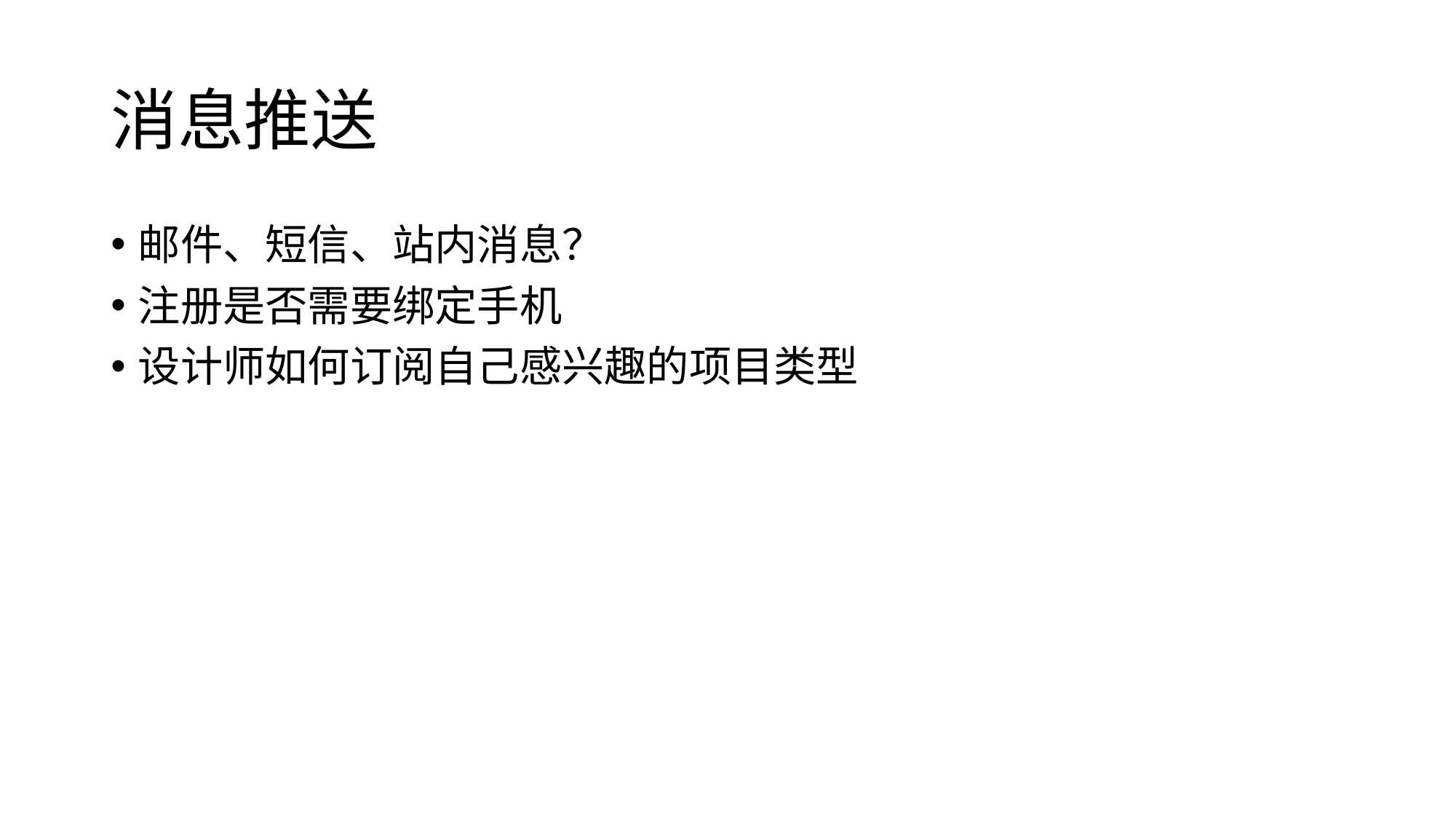

# 消息推送
邮件、短信、站内消息？
注册是否需要绑定手机
设计师如何订阅自己感兴趣的项目类型